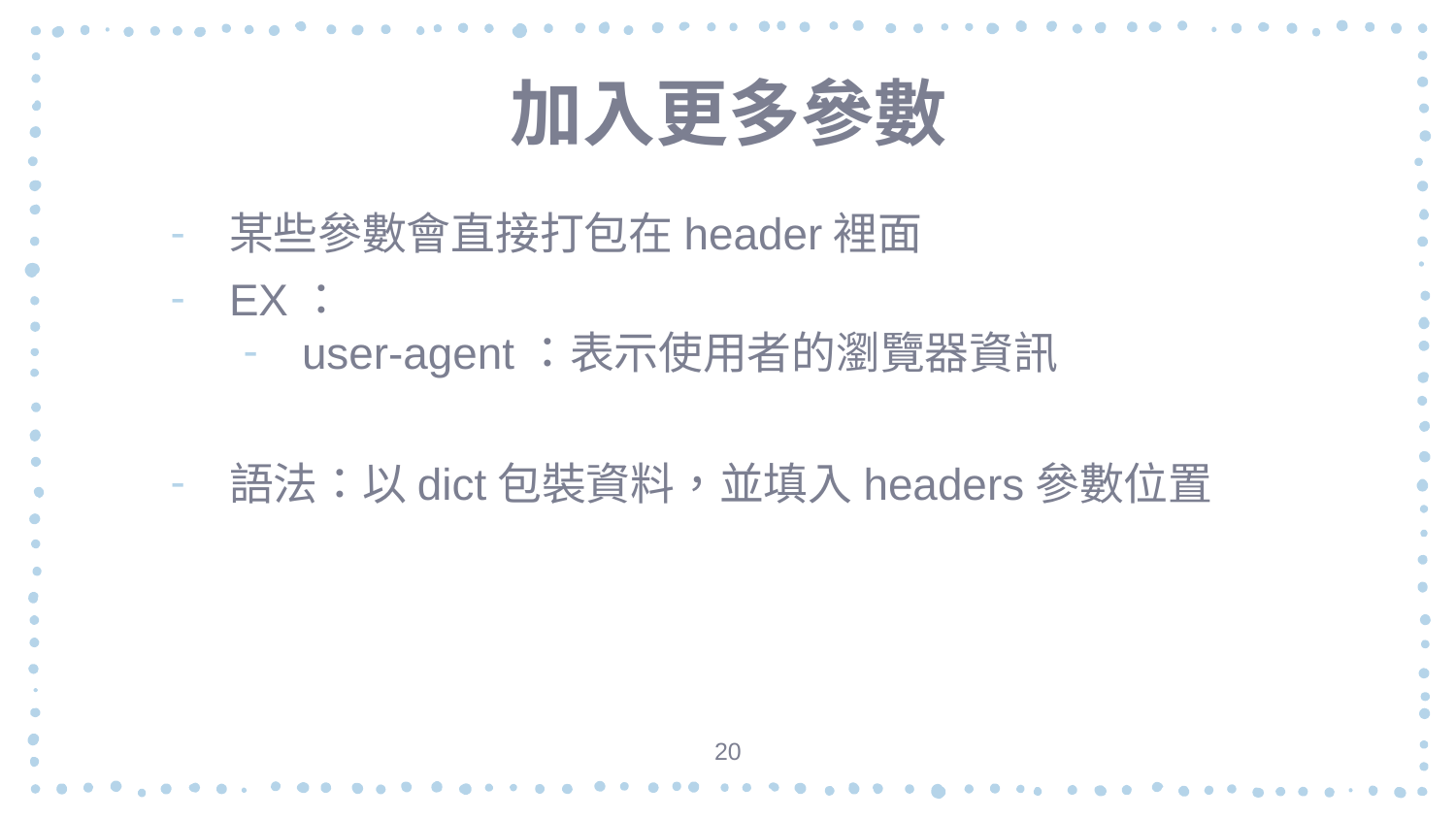

# 加入更多參數
某些參數會直接打包在header裡面
EX：
user-agent：表示使用者的瀏覽器資訊

語法：以dict包裝資料，並填入headers參數位置

20